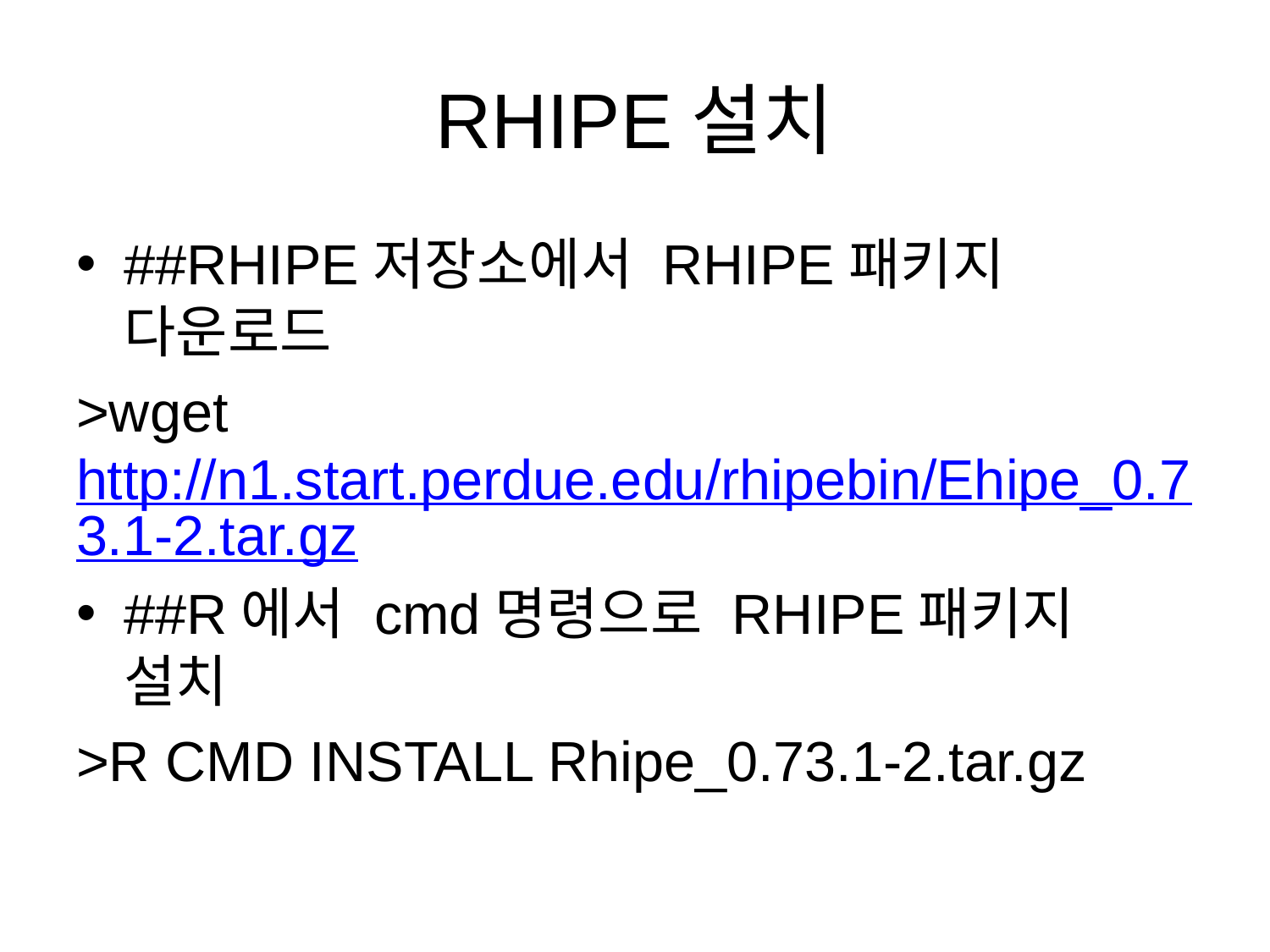

# RHIPE설치
##RHIPE저장소에서 RHIPE패키지 다운로드
>wget http://n1.start.perdue.edu/rhipebin/Ehipe_0.73.1-2.tar.gz
##R에서 cmd명령으로 RHIPE패키지 설치
>R CMD INSTALL Rhipe_0.73.1-2.tar.gz